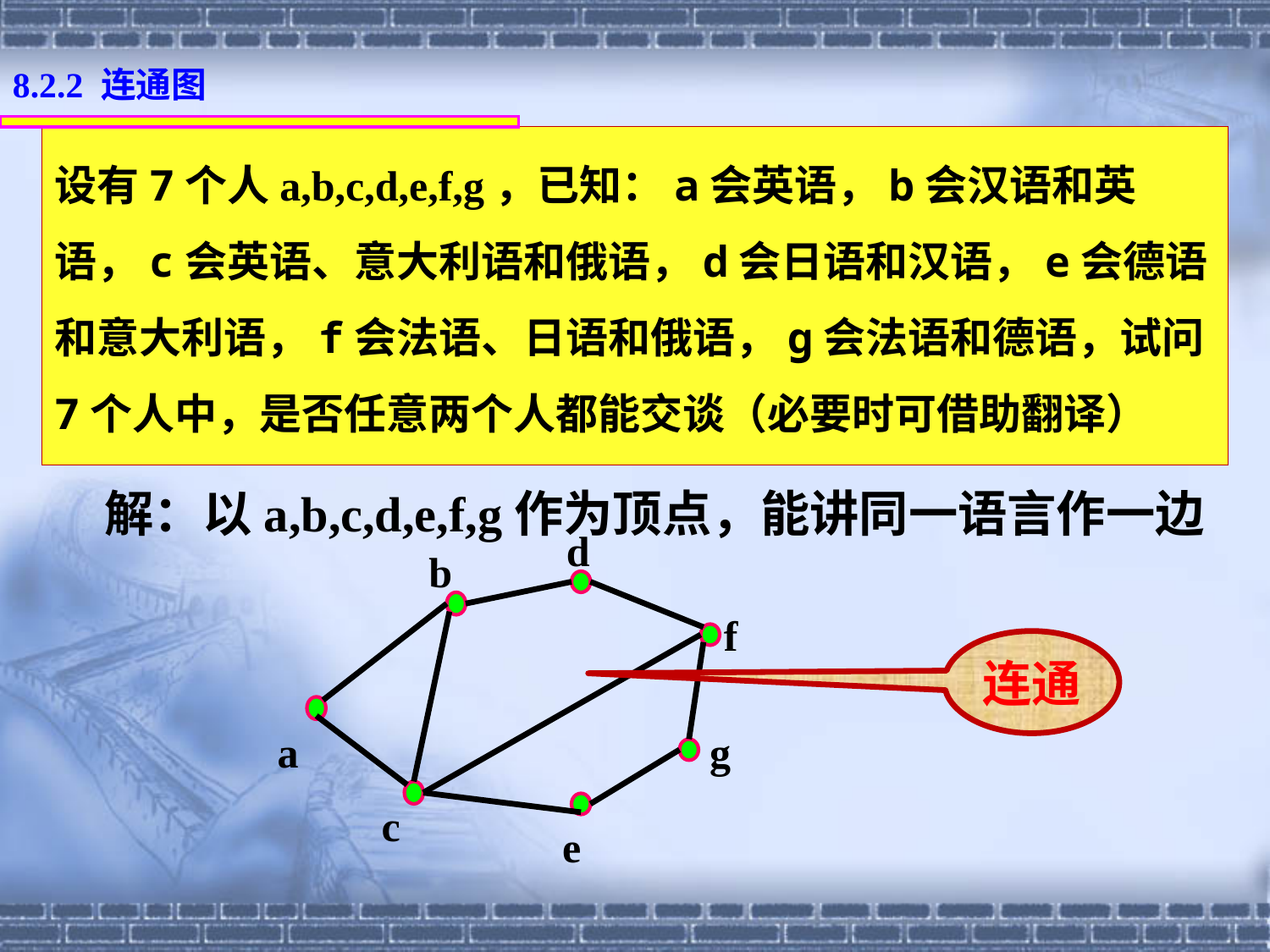

8.2.2 连通图

设有7个人a,b,c,d,e,f,g，已知：a会英语，b会汉语和英语，c会英语、意大利语和俄语，d会日语和汉语，e会德语和意大利语，f会法语、日语和俄语，g会法语和德语，试问7个人中，是否任意两个人都能交谈（必要时可借助翻译）
解：以a,b,c,d,e,f,g作为顶点，能讲同一语言作一边
d
b
f
a
g
c
e

连通